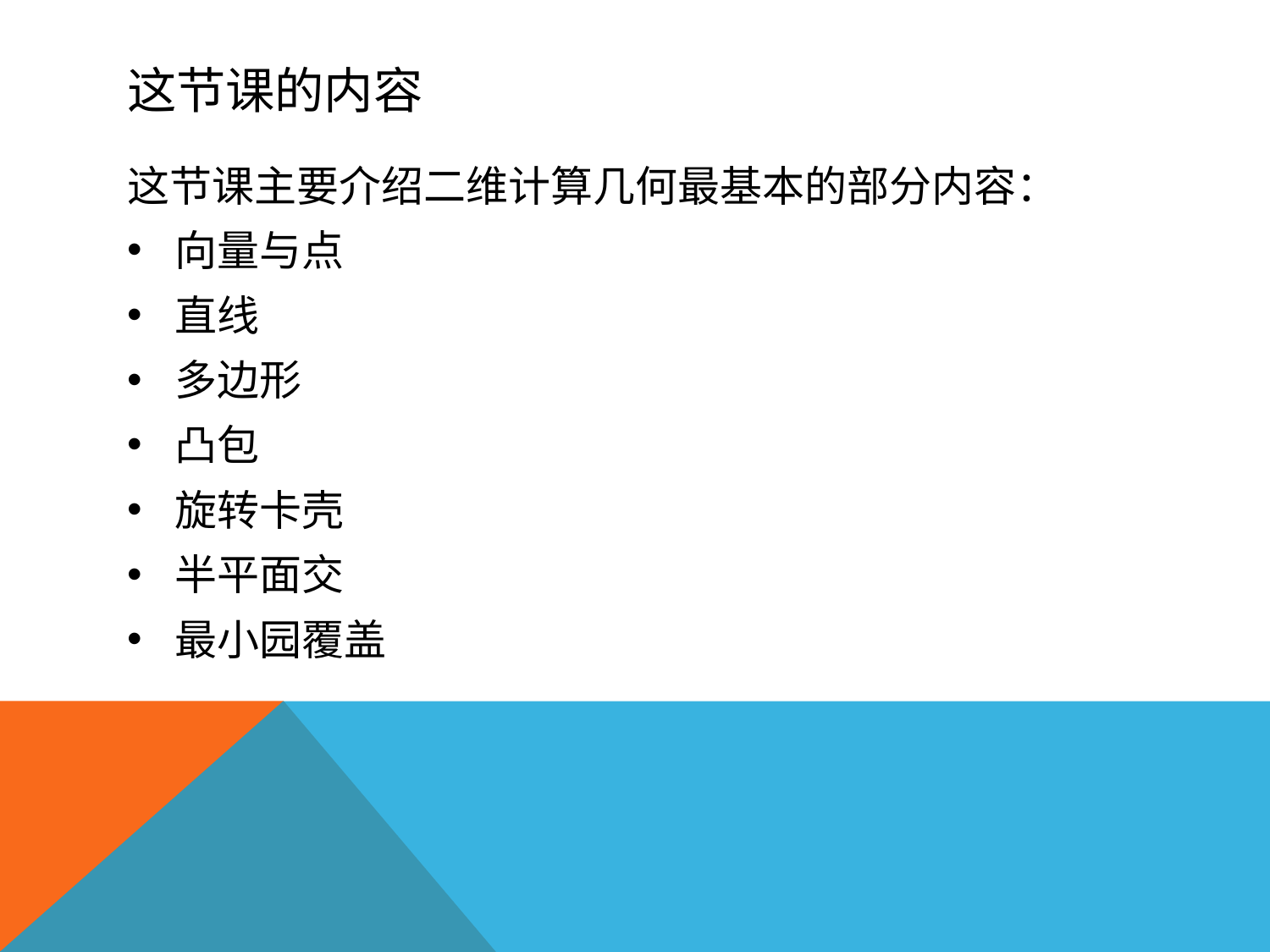

# 这节课的内容
这节课主要介绍二维计算几何最基本的部分内容：
向量与点
直线
多边形
凸包
旋转卡壳
半平面交
最小园覆盖